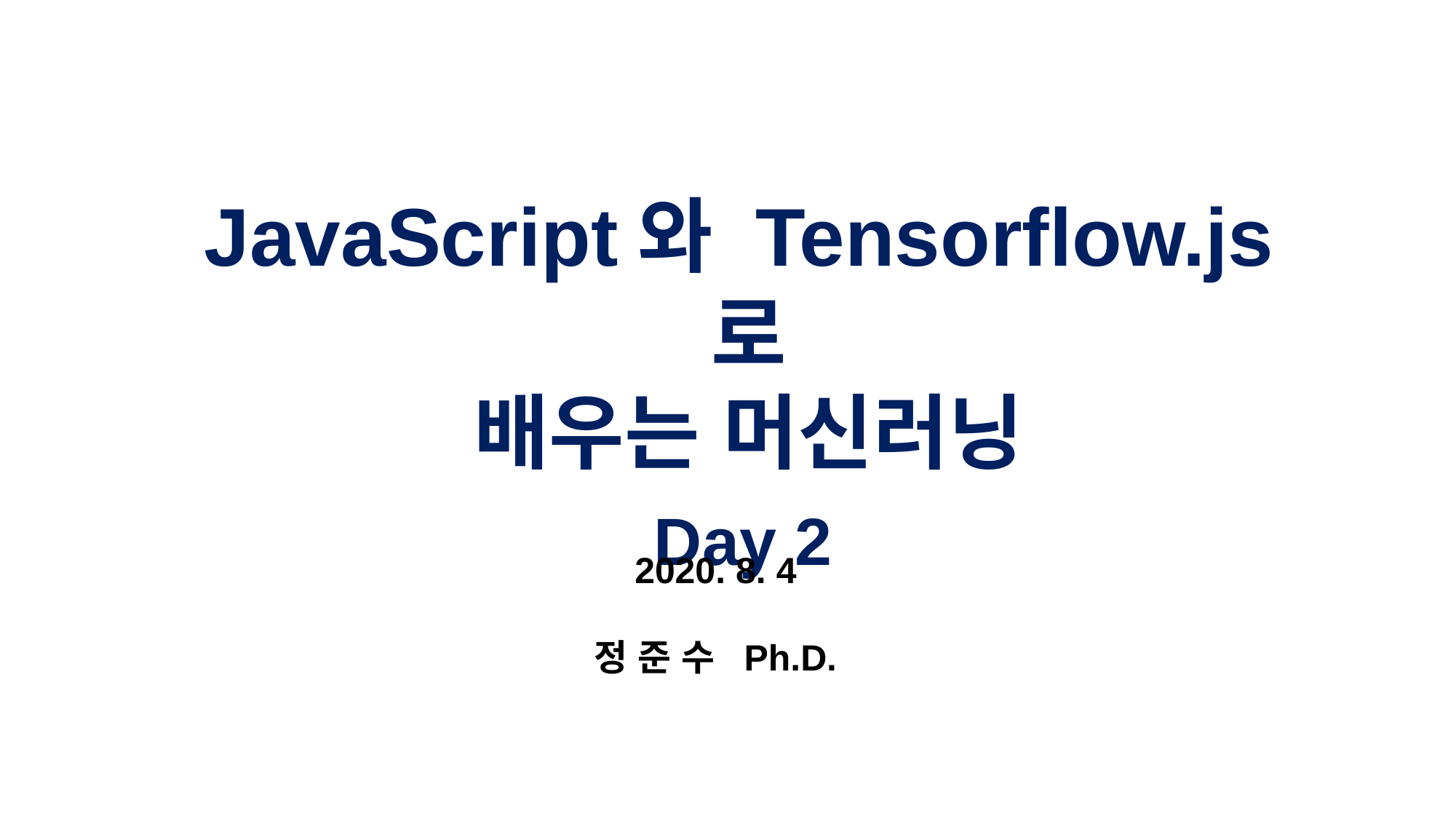

JavaScript와 Tensorflow.js로
배우는 머신러닝
Day 2
2020. 8. 4

정 준 수  Ph.D.